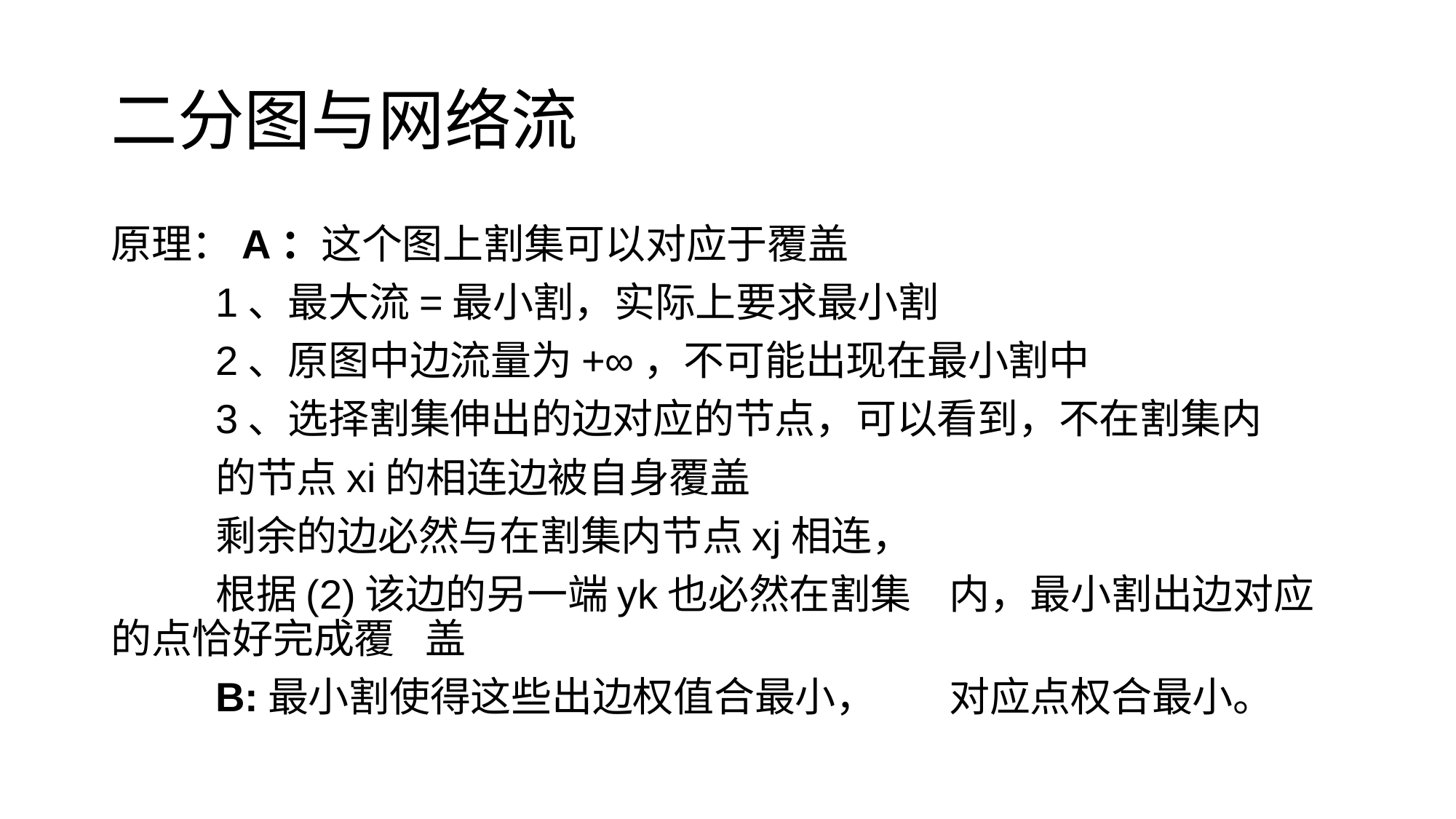

# 二分图与网络流
原理：A：这个图上割集可以对应于覆盖
	1、最大流=最小割，实际上要求最小割
	2、原图中边流量为+∞，不可能出现在最小割中
	3、选择割集伸出的边对应的节点，可以看到，不在割集内
					的节点xi的相连边被自身覆盖
					剩余的边必然与在割集内节点xj相连，
					根据(2)该边的另一端yk也必然在割集					内，最小割出边对应的点恰好完成覆					盖
					B:最小割使得这些出边权值合最小，					对应点权合最小。